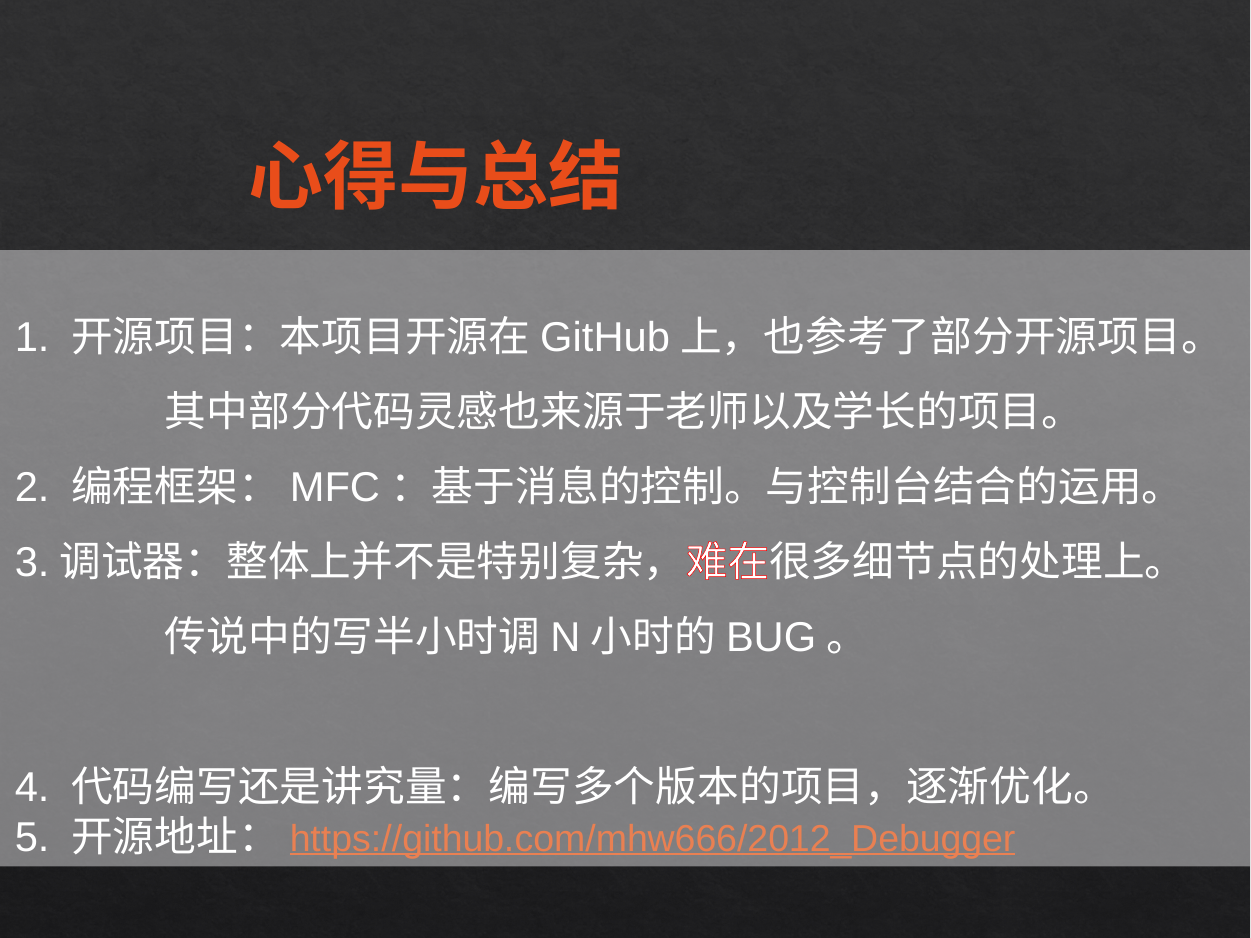

心得与总结
1. 开源项目：本项目开源在GitHub上，也参考了部分开源项目。
	其中部分代码灵感也来源于老师以及学长的项目。
2. 编程框架：MFC：基于消息的控制。与控制台结合的运用。
3.调试器：整体上并不是特别复杂，难在很多细节点的处理上。
	传说中的写半小时调N小时的BUG。

4. 代码编写还是讲究量：编写多个版本的项目，逐渐优化。
5. 开源地址：https://github.com/mhw666/2012_Debugger